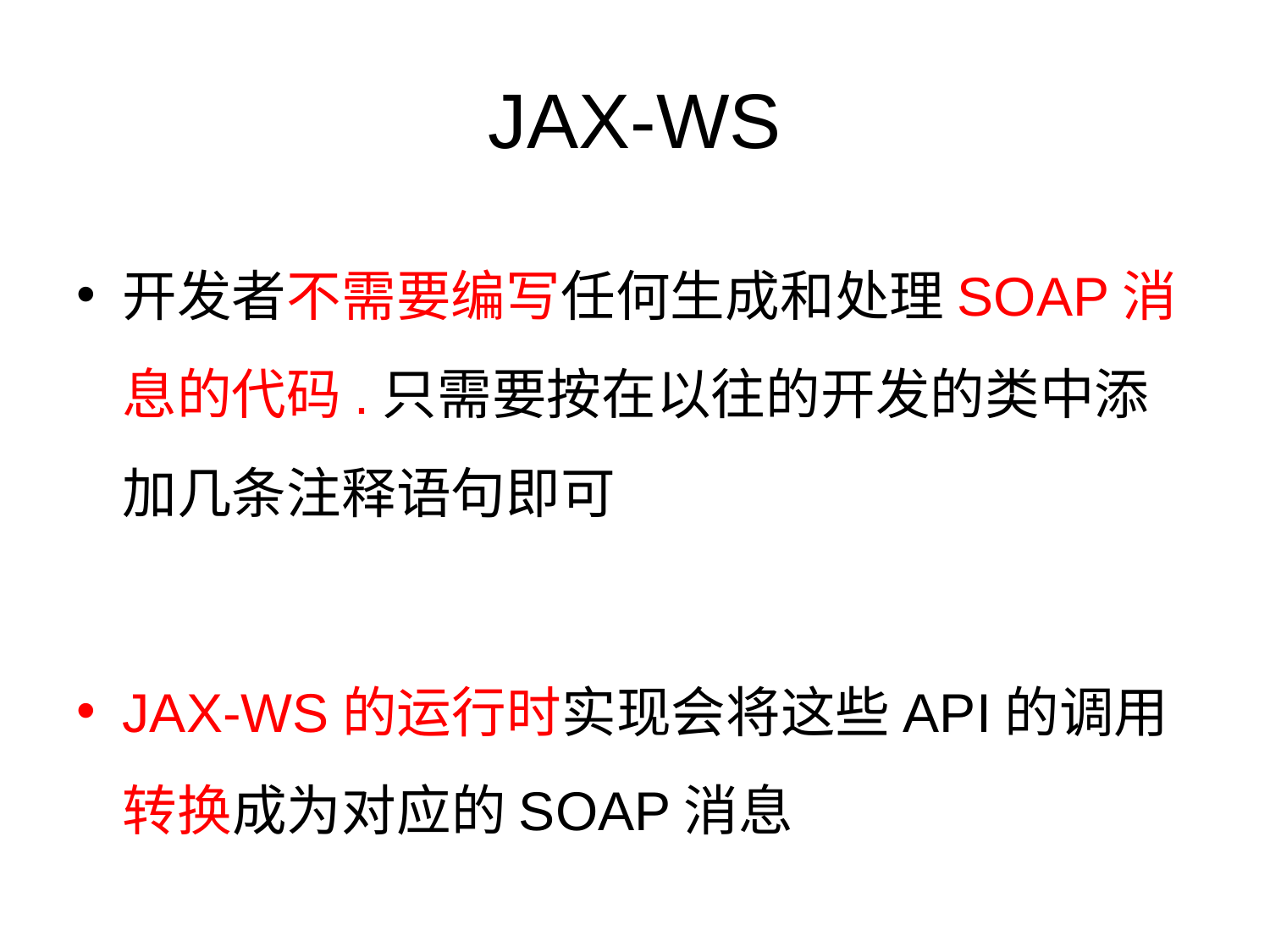

# JAX-WS
开发者不需要编写任何生成和处理SOAP消息的代码.只需要按在以往的开发的类中添加几条注释语句即可

JAX-WS的运行时实现会将这些API的调用转换成为对应的SOAP消息